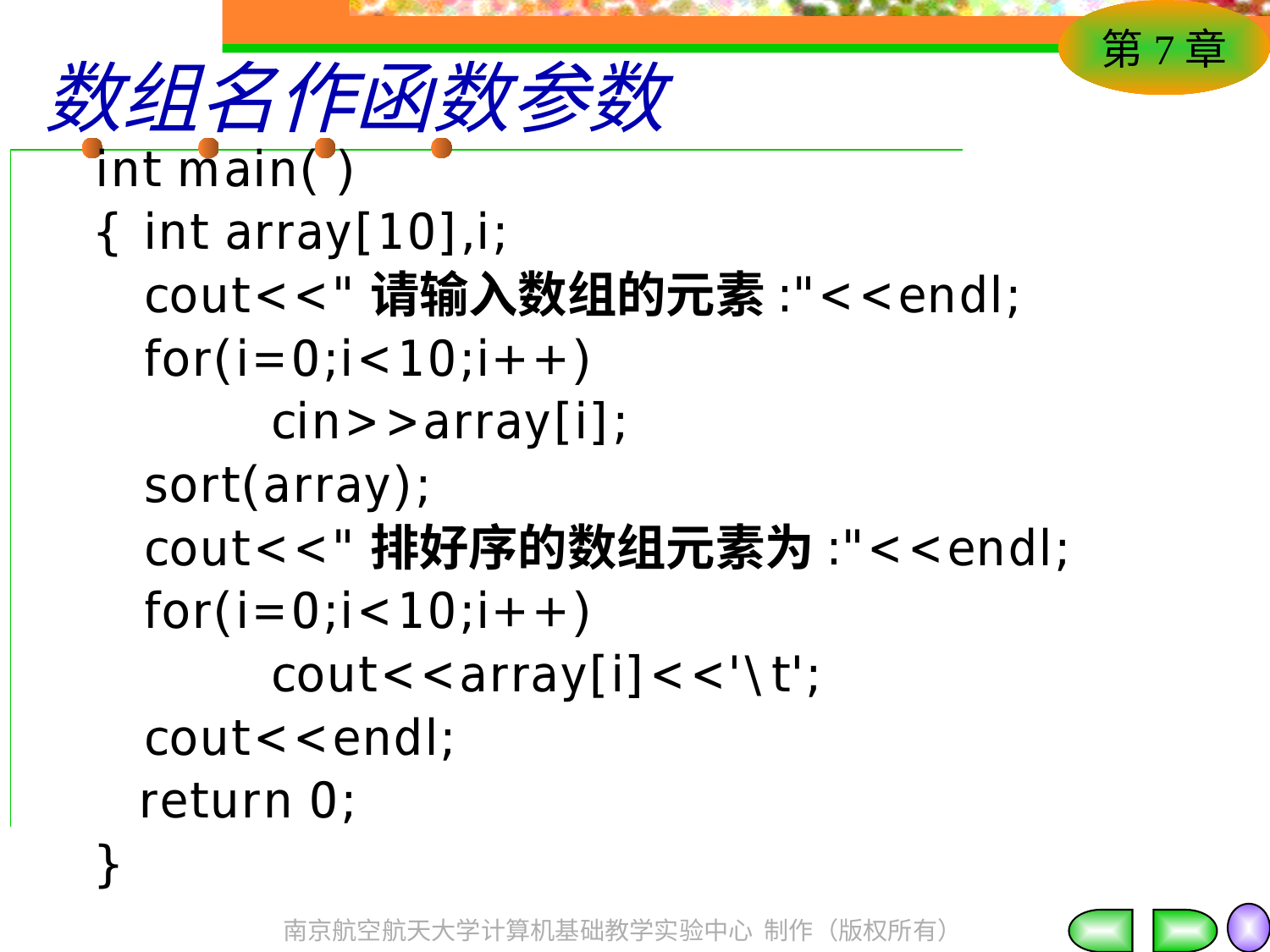

# 数组名作函数参数
int main( )
{	int array[10],i;
	cout<<"请输入数组的元素:"<<endl;
	for(i=0;i<10;i++)
		cin>>array[i];
	sort(array);
	cout<<"排好序的数组元素为:"<<endl;
	for(i=0;i<10;i++)
		cout<<array[i]<<'\t';
	cout<<endl;
   return 0;
}